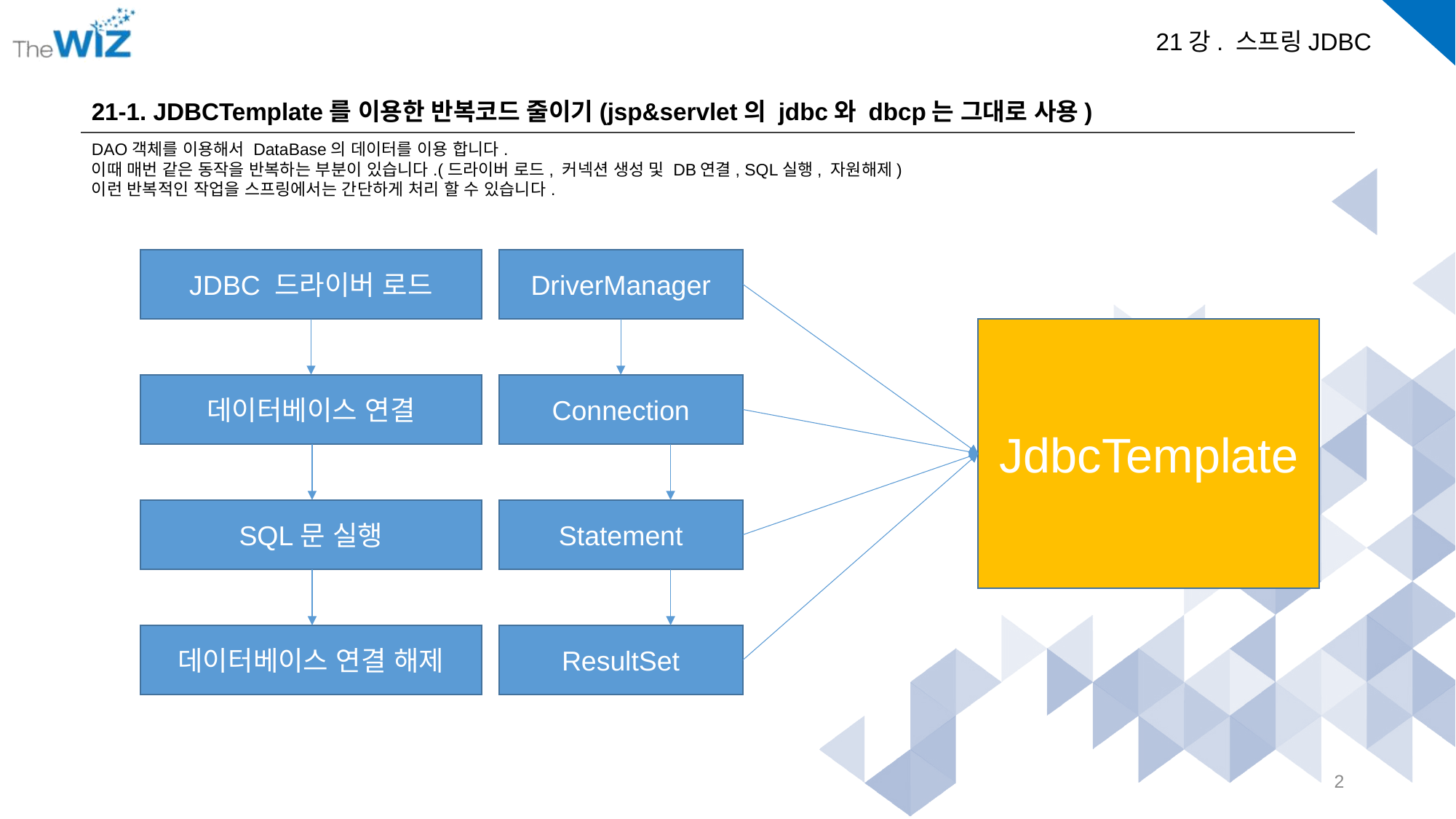

21-1. JDBCTemplate를 이용한 반복코드 줄이기(jsp&servlet의 jdbc와 dbcp는 그대로 사용)
DAO객체를 이용해서 DataBase의 데이터를 이용 합니다.
이때 매번 같은 동작을 반복하는 부분이 있습니다.(드라이버 로드, 커넥션 생성 및 DB연결, SQL실행, 자원해제)
이런 반복적인 작업을 스프링에서는 간단하게 처리 할 수 있습니다.
JDBC 드라이버 로드
DriverManager
JdbcTemplate
데이터베이스 연결
Connection
SQL문 실행
Statement
데이터베이스 연결 해제
ResultSet
2